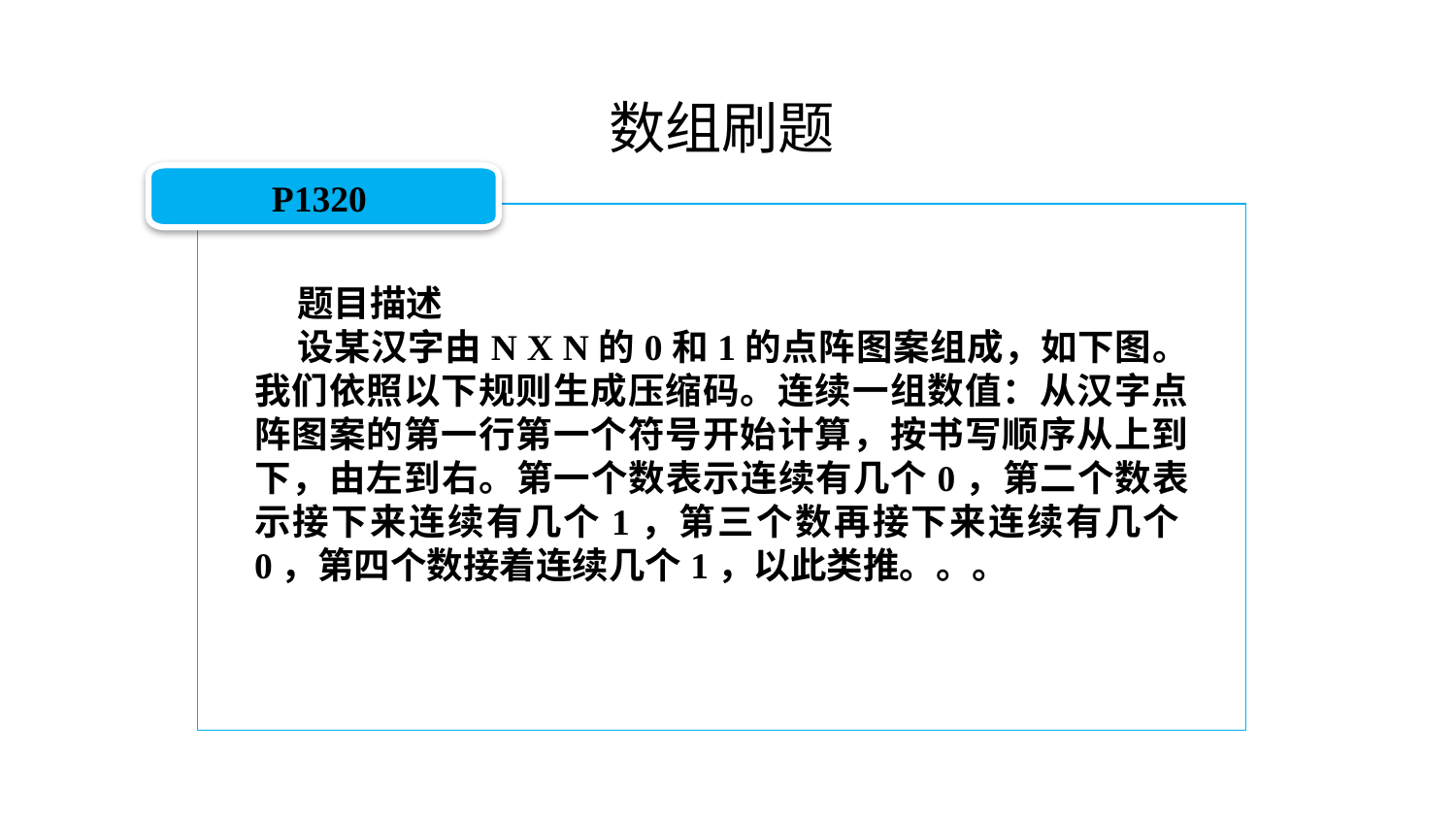

数组刷题

P1320
题目描述
设某汉字由N X N的0和1的点阵图案组成，如下图。我们依照以下规则生成压缩码。连续一组数值：从汉字点阵图案的第一行第一个符号开始计算，按书写顺序从上到下，由左到右。第一个数表示连续有几个0，第二个数表示接下来连续有几个1，第三个数再接下来连续有几个0，第四个数接着连续几个1，以此类推。。。

11